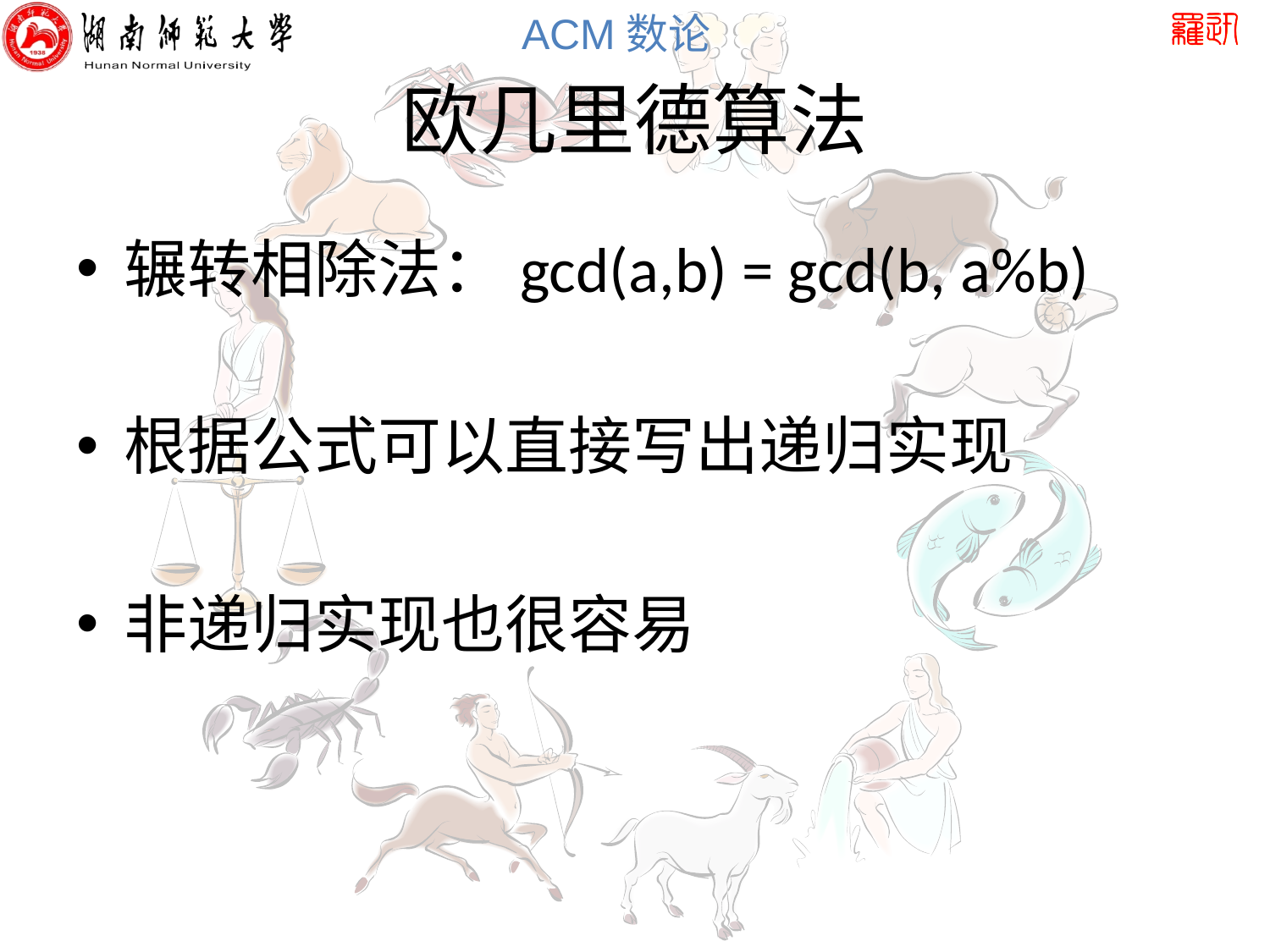

# 欧几里德算法
辗转相除法：gcd(a,b) = gcd(b, a%b)

根据公式可以直接写出递归实现

非递归实现也很容易